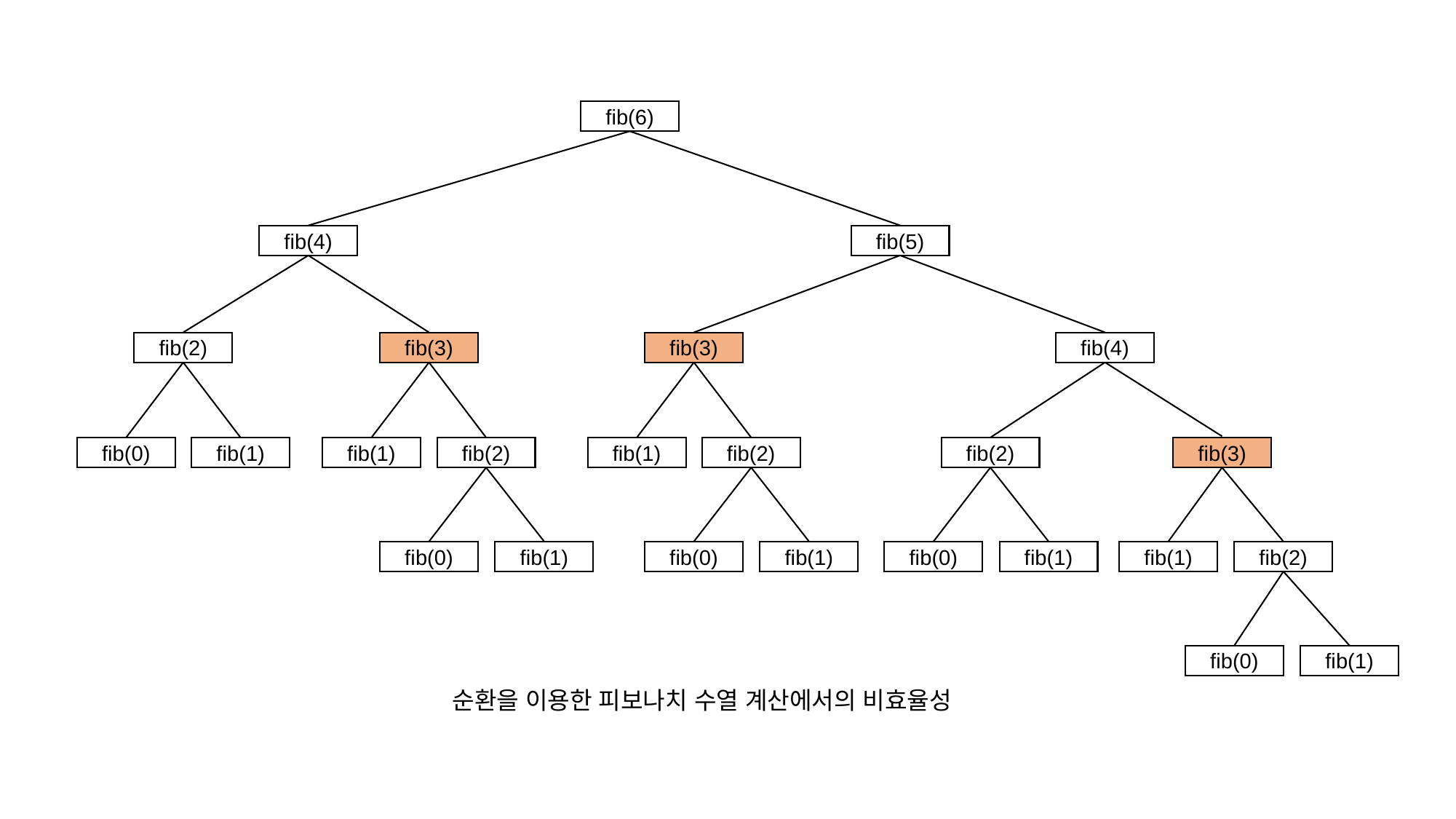

fib(6)
fib(4)
fib(5)
fib(2)
fib(3)
fib(3)
fib(4)
fib(0)
fib(1)
fib(1)
fib(2)
fib(1)
fib(2)
fib(2)
fib(3)
fib(0)
fib(1)
fib(0)
fib(1)
fib(0)
fib(1)
fib(1)
fib(2)
fib(0)
fib(1)
순환을 이용한 피보나치 수열 계산에서의 비효율성